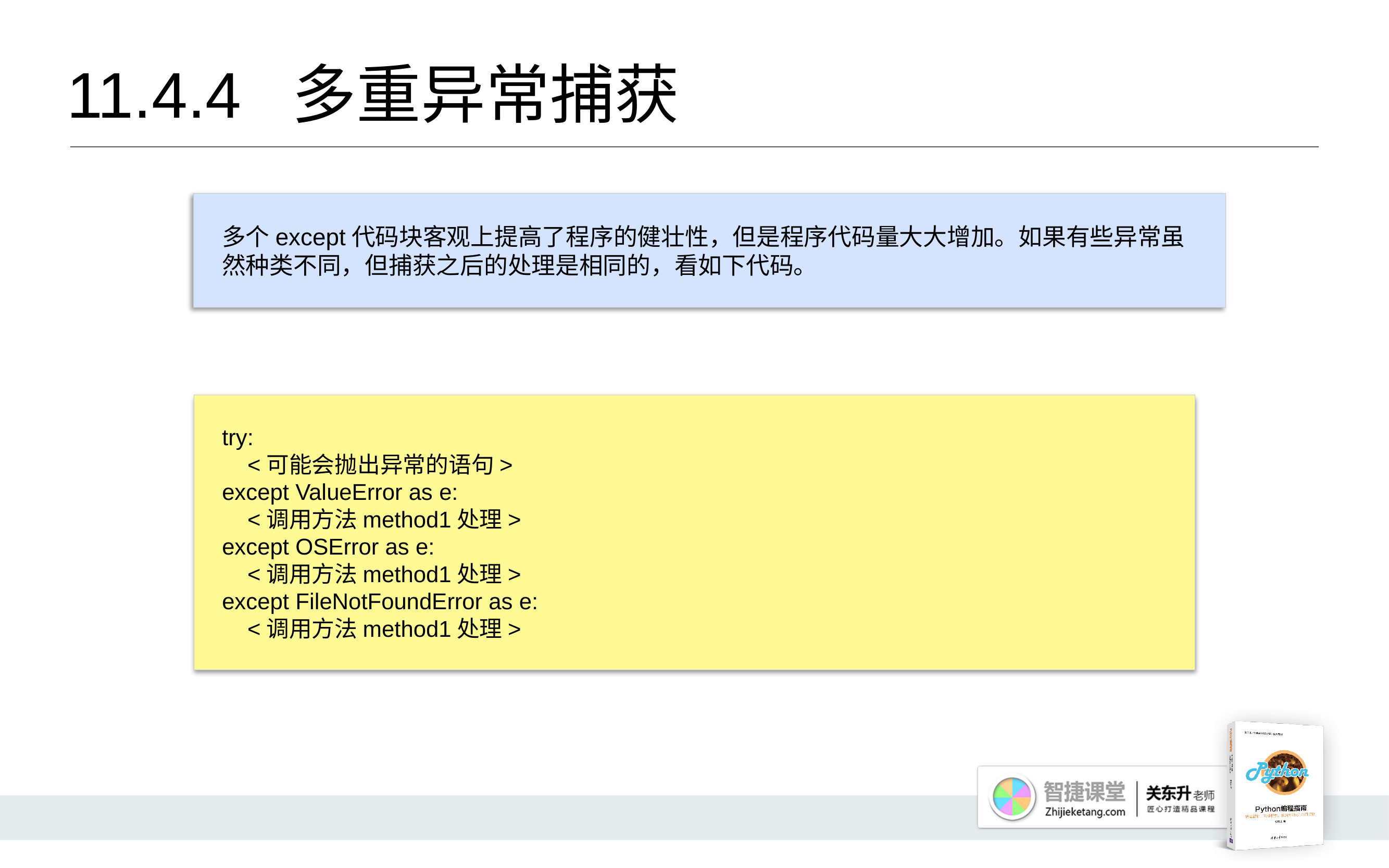

# 11.4.4 	多重异常捕获
多个except代码块客观上提高了程序的健壮性，但是程序代码量大大增加。如果有些异常虽然种类不同，但捕获之后的处理是相同的，看如下代码。
try:
    <可能会抛出异常的语句>
except ValueError as e:
    <调用方法method1处理>
except OSError as e:
    <调用方法method1处理>
except FileNotFoundError as e:
    <调用方法method1处理>